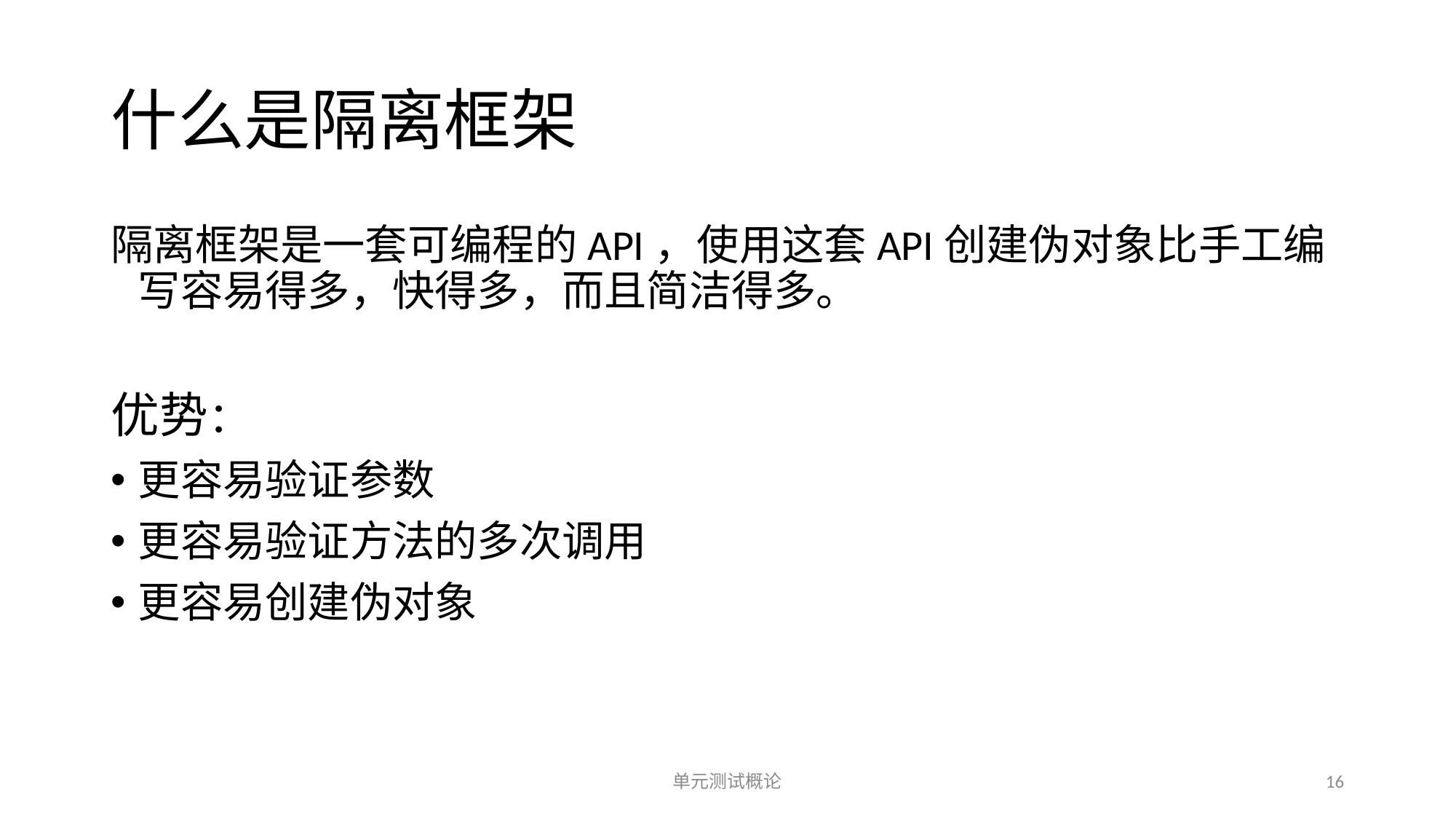

# 什么是隔离框架
隔离框架是一套可编程的API，使用这套API创建伪对象比手工编写容易得多，快得多，而且简洁得多。

优势：
更容易验证参数
更容易验证方法的多次调用
更容易创建伪对象

单元测试概论
16